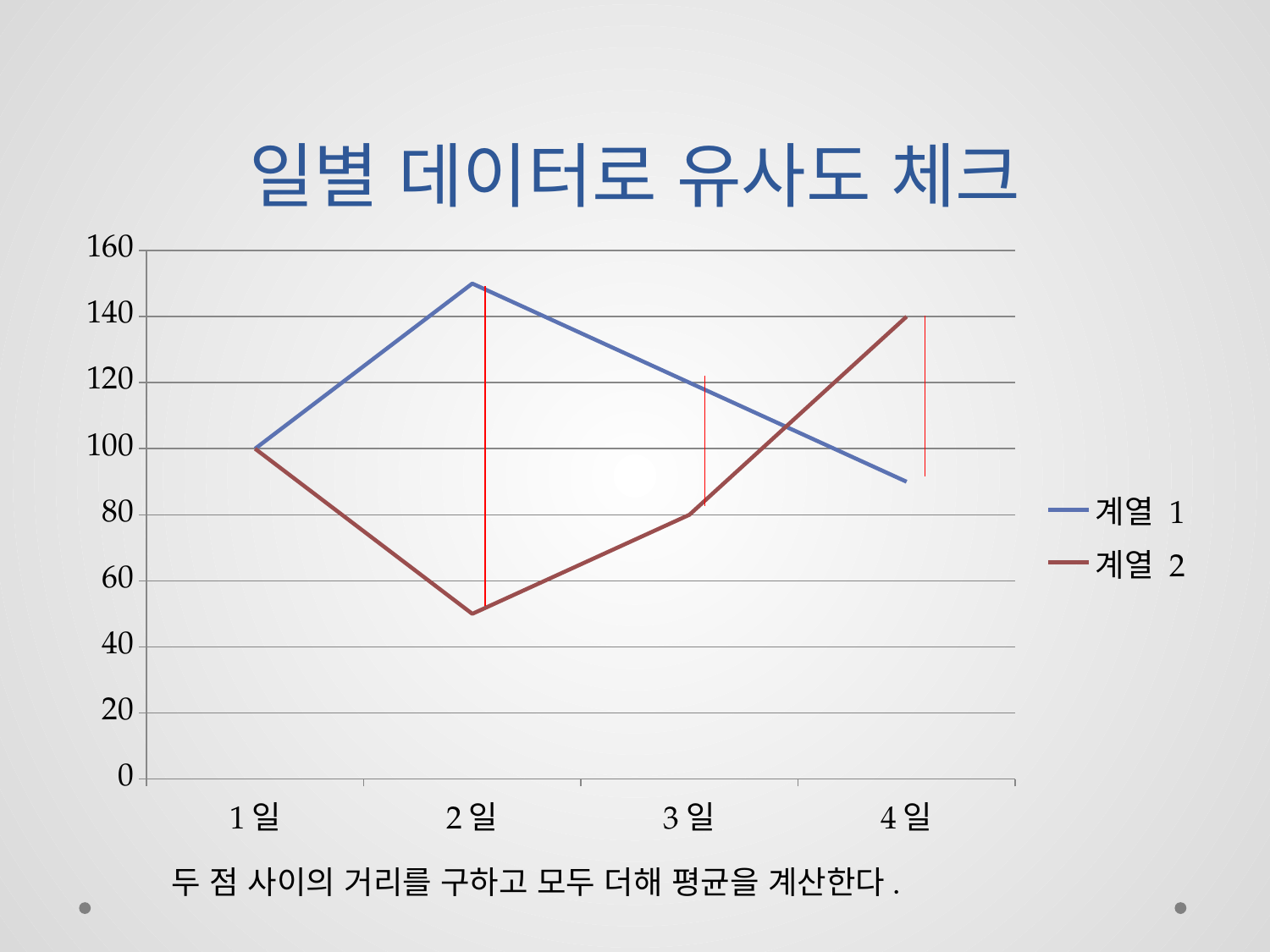

# 일별 데이터로 유사도 체크

### Chart

| Category | 계열 1 | 계열 2 | 열1 |
|---|---|---|---|
| 1일 | 100.0 | 100.0 | None |
| 2일 | 150.0 | 50.0 | None |
| 3일 | 120.0 | 80.0 | None |
| 4일 | 90.0 | 140.0 | None |
두 점 사이의 거리를 구하고 모두 더해 평균을 계산한다.